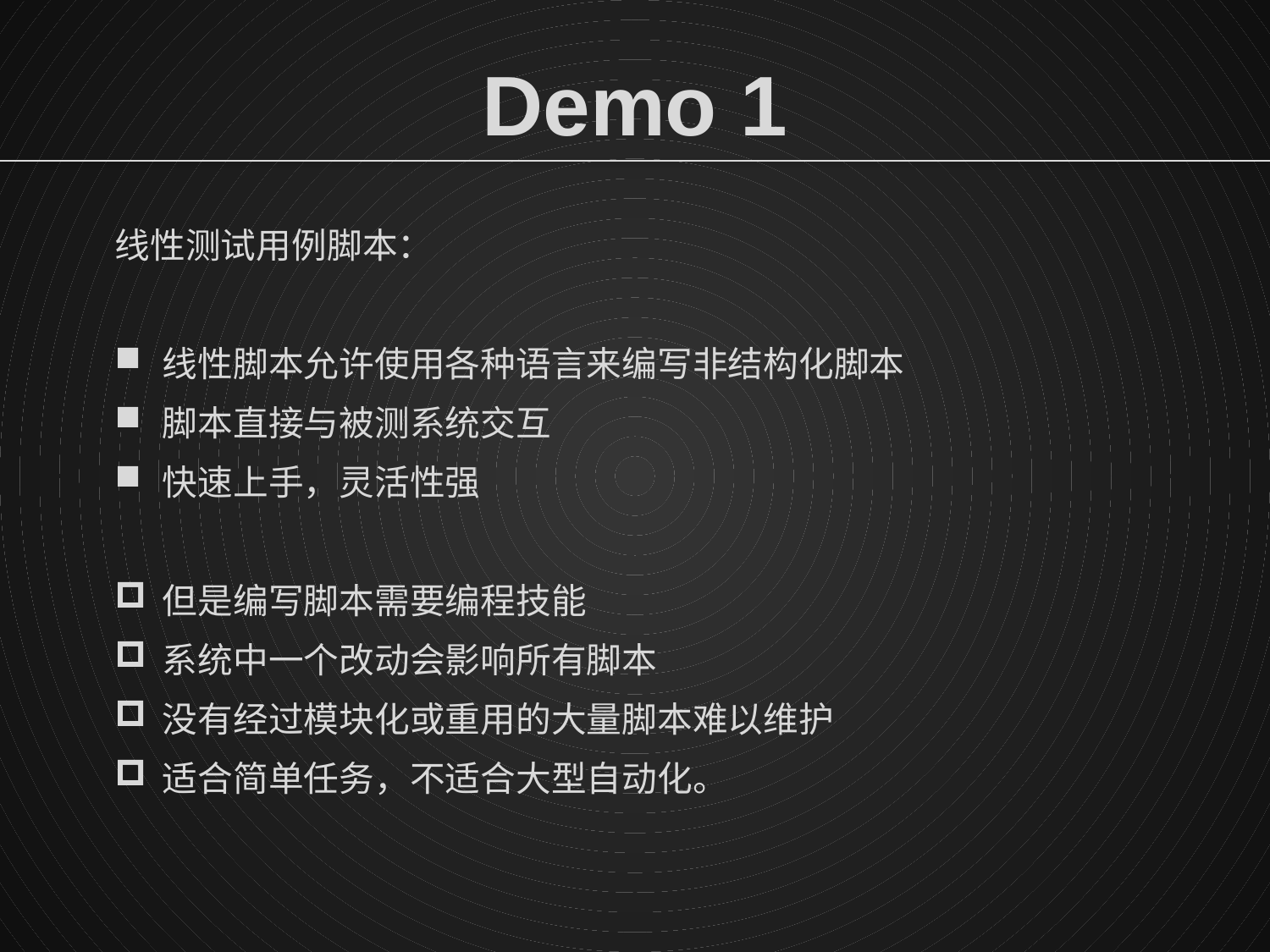

Demo 1
线性测试用例脚本：

线性脚本允许使用各种语言来编写非结构化脚本
脚本直接与被测系统交互
快速上手，灵活性强

但是编写脚本需要编程技能
系统中一个改动会影响所有脚本
没有经过模块化或重用的大量脚本难以维护
适合简单任务，不适合大型自动化。